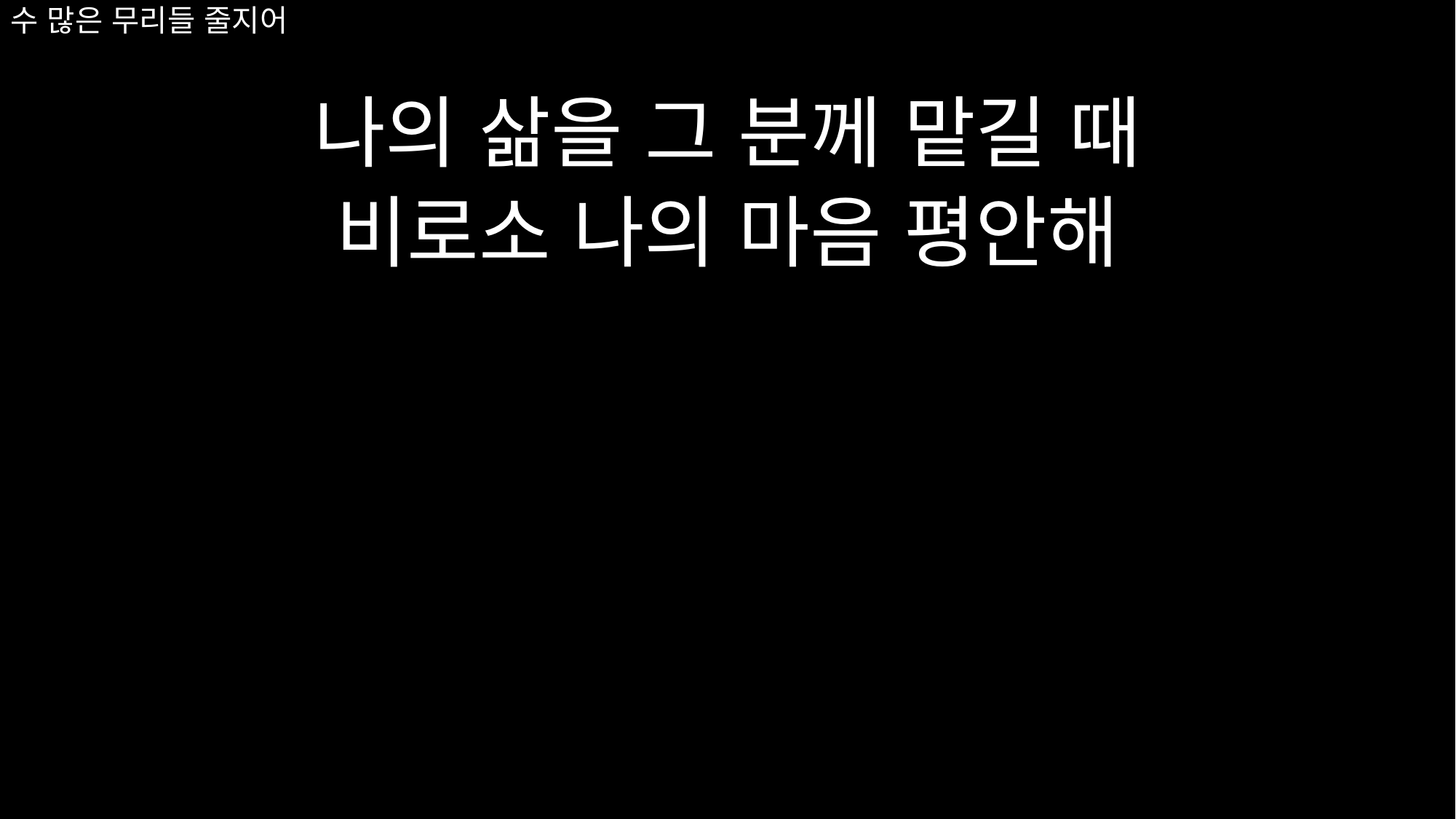

# 수 많은 무리들 줄지어
나의 삶을 그 분께 맡길 때
비로소 나의 마음 평안해